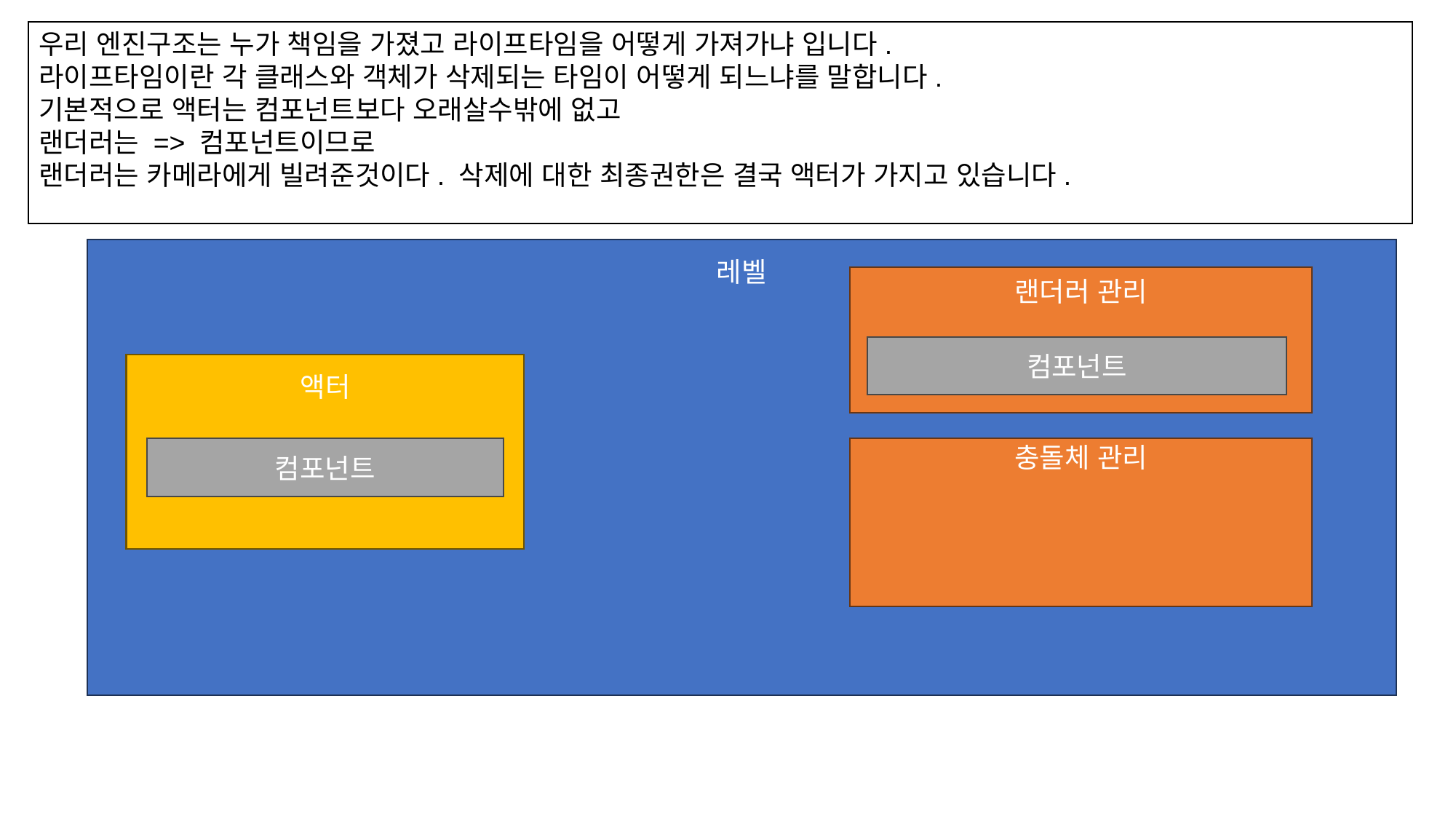

우리 엔진구조는 누가 책임을 가졌고 라이프타임을 어떻게 가져가냐 입니다.
라이프타임이란 각 클래스와 객체가 삭제되는 타임이 어떻게 되느냐를 말합니다.
기본적으로 액터는 컴포넌트보다 오래살수밖에 없고
랜더러는 => 컴포넌트이므로
랜더러는 카메라에게 빌려준것이다. 삭제에 대한 최종권한은 결국 액터가 가지고 있습니다.
레벨

랜더러 관리

컴포넌트
액터

컴포넌트
충돌체 관리